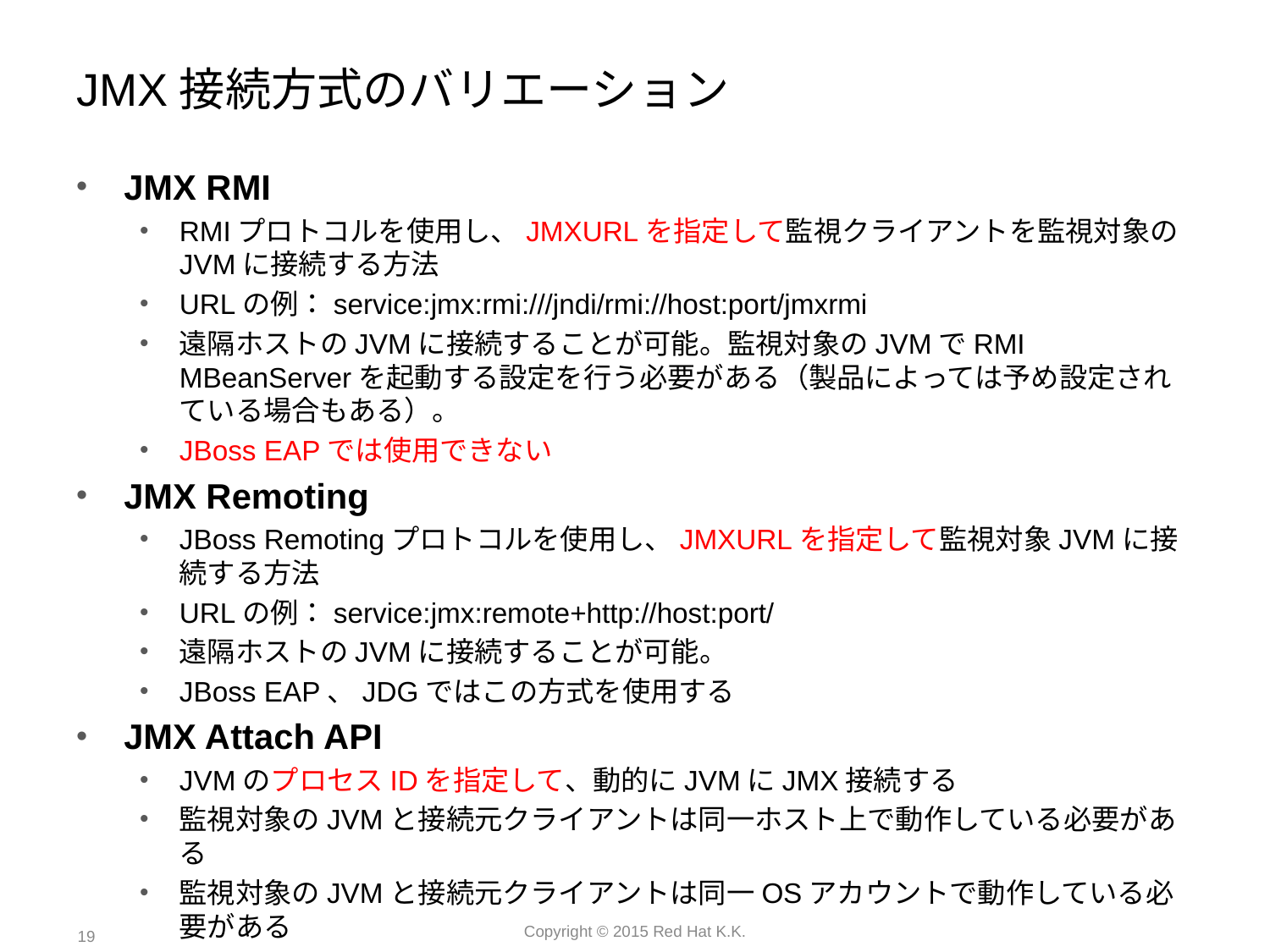

# JMX接続方式のバリエーション
JMX RMI
RMIプロトコルを使用し、JMXURLを指定して監視クライアントを監視対象のJVMに接続する方法
URLの例：service:jmx:rmi:///jndi/rmi://host:port/jmxrmi
遠隔ホストのJVMに接続することが可能。監視対象のJVMでRMI MBeanServerを起動する設定を行う必要がある（製品によっては予め設定されている場合もある）。
JBoss EAPでは使用できない
JMX Remoting
JBoss Remotingプロトコルを使用し、JMXURLを指定して監視対象JVMに接続する方法
URLの例：service:jmx:remote+http://host:port/
遠隔ホストのJVMに接続することが可能。
JBoss EAP、JDGではこの方式を使用する
JMX Attach API
JVMのプロセスIDを指定して、動的にJVMにJMX接続する
監視対象のJVMと接続元クライアントは同一ホスト上で動作している必要がある
監視対象のJVMと接続元クライアントは同一OSアカウントで動作している必要がある
19
Copyright © 2015 Red Hat K.K.